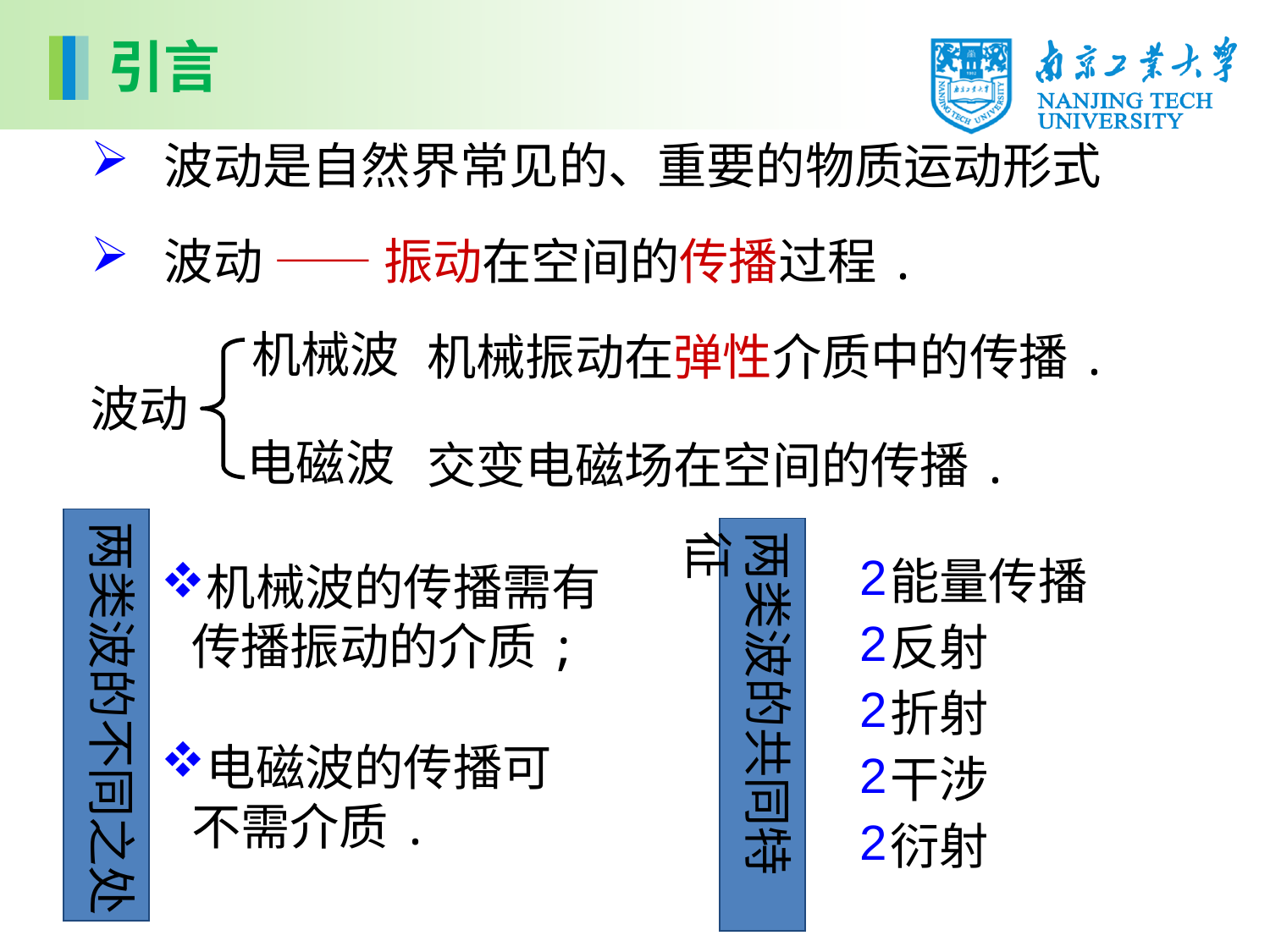

引言
  波动是自然界常见的、重要的物质运动形式
  波动 —— 振动在空间的传播过程.
机械波
机械振动在弹性介质中的传播.

波动
电磁波
交变电磁场在空间的传播.
两类波的不同之处
两类波的共同特征
机械波的传播需有传播振动的介质;
能量传播
反射
折射
干涉
衍射
电磁波的传播可不需介质.